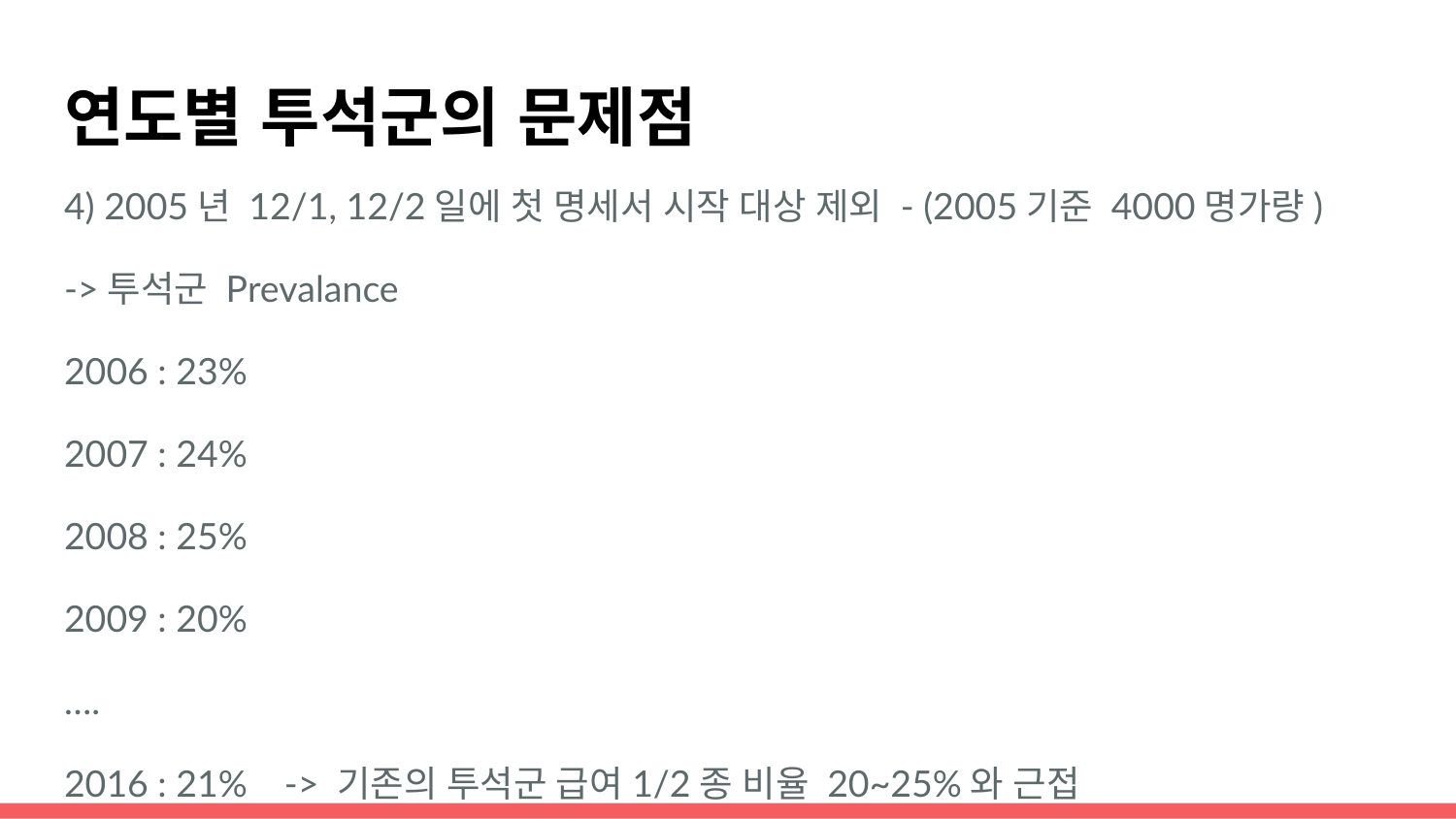

# 연도별 투석군의 문제점
4) 2005년 12/1, 12/2일에 첫 명세서 시작 대상 제외 - (2005기준 4000명가량)
->투석군 Prevalance
2006 : 23%
2007 : 24%
2008 : 25%
2009 : 20%
….
2016 : 21%    -> 기존의 투석군 급여1/2종 비율 20~25%와 근접